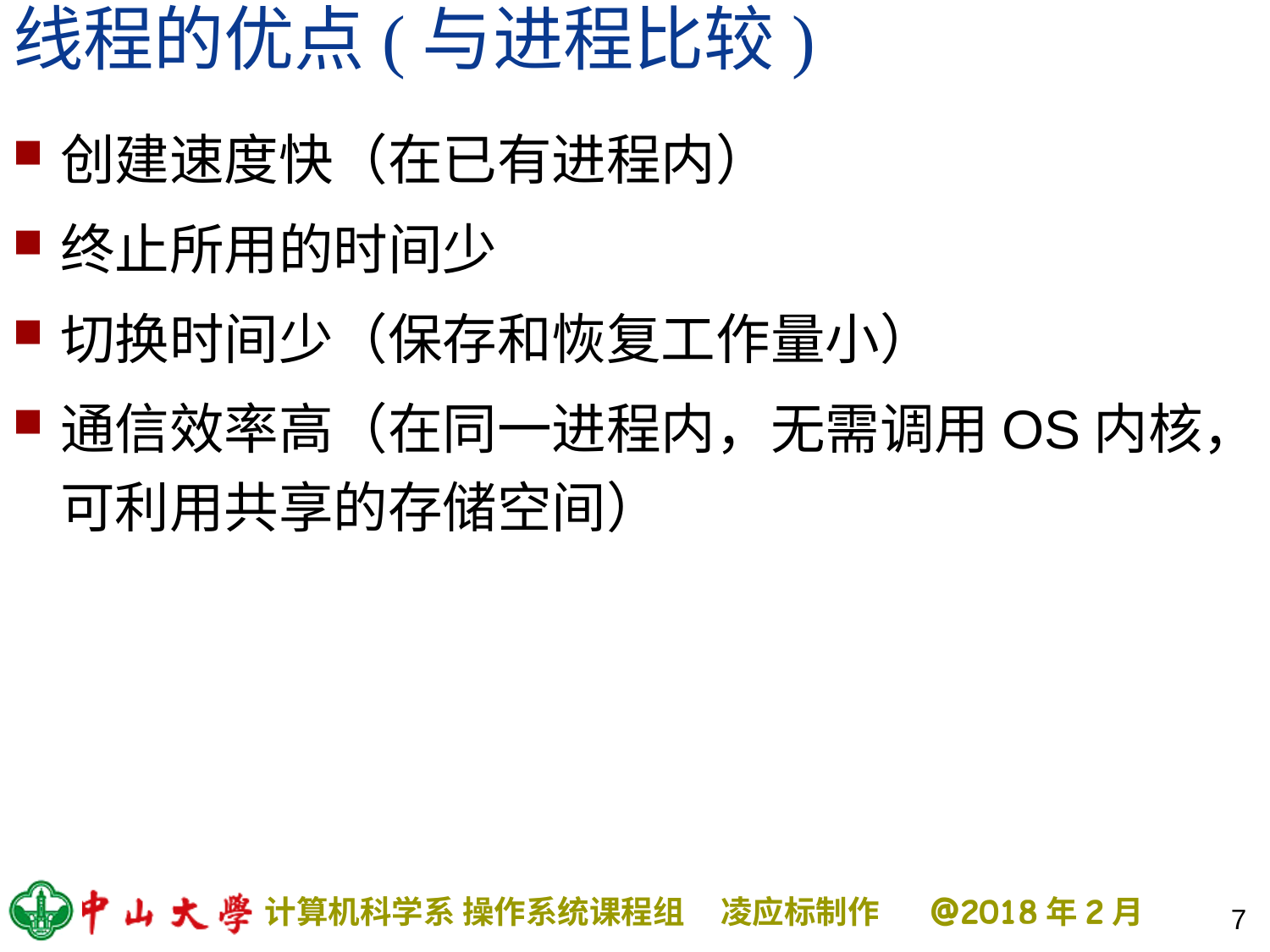

# 线程的优点(与进程比较)
创建速度快（在已有进程内）
终止所用的时间少
切换时间少（保存和恢复工作量小）
通信效率高（在同一进程内，无需调用OS内核，可利用共享的存储空间）
7